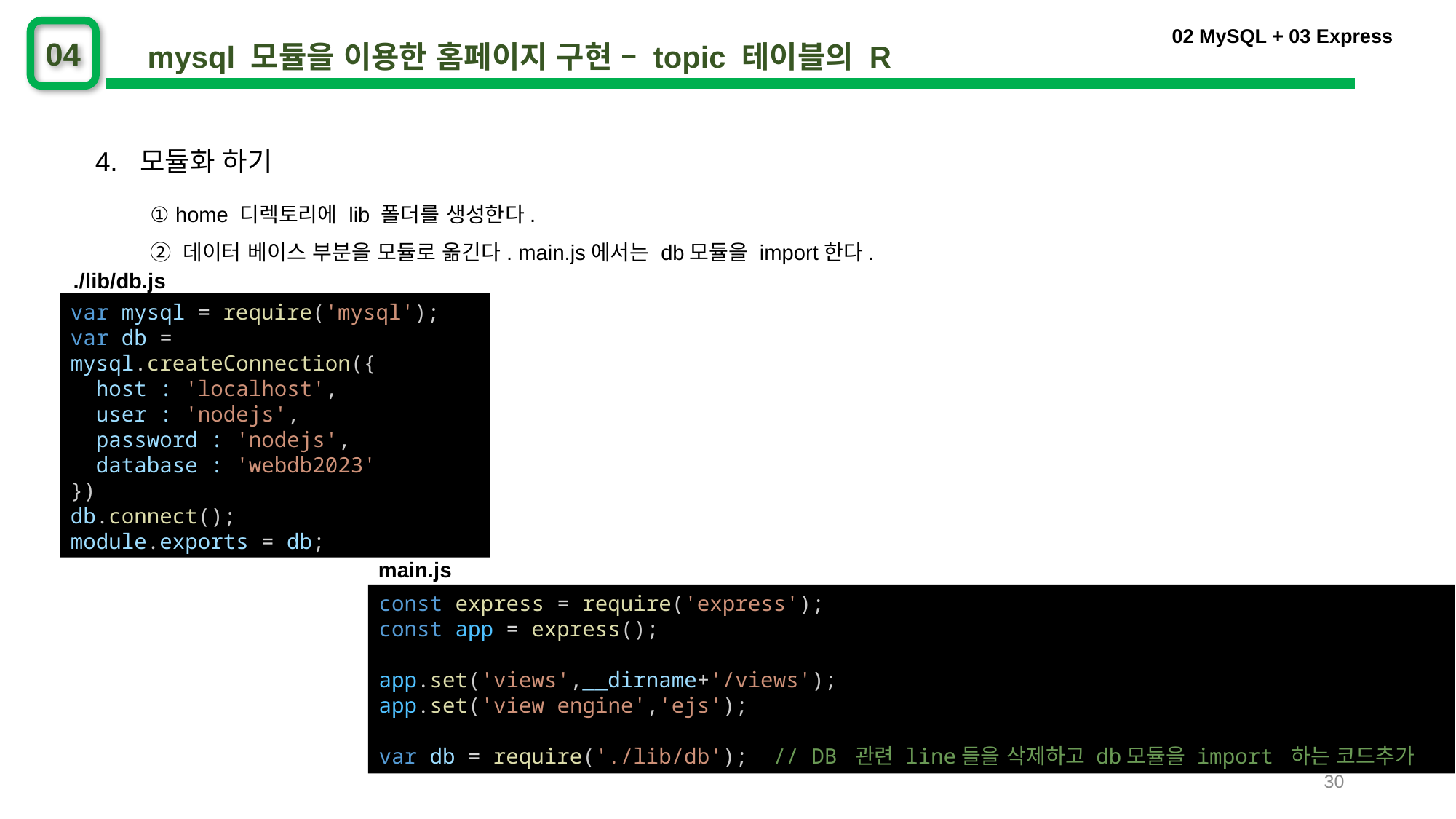

02 MySQL + 03 Express
04
mysql 모듈을 이용한 홈페이지 구현 – topic 테이블의 R

4.  모듈화 하기
① home 디렉토리에 lib 폴더를 생성한다.
② 데이터 베이스 부분을 모듈로 옮긴다. main.js에서는 db모듈을 import한다.

./lib/db.js
var mysql = require('mysql');
var db = mysql.createConnection({
  host : 'localhost',
  user : 'nodejs',
  password : 'nodejs',
  database : 'webdb2023'
})
db.connect();
module.exports = db;
①
⑥
main.js
const express = require('express');
const app = express();
app.set('views',__dirname+'/views');
app.set('view engine','ejs');
var db = require('./lib/db');  // DB 관련 line들을 삭제하고 db모듈을 import 하는 코드추가
30